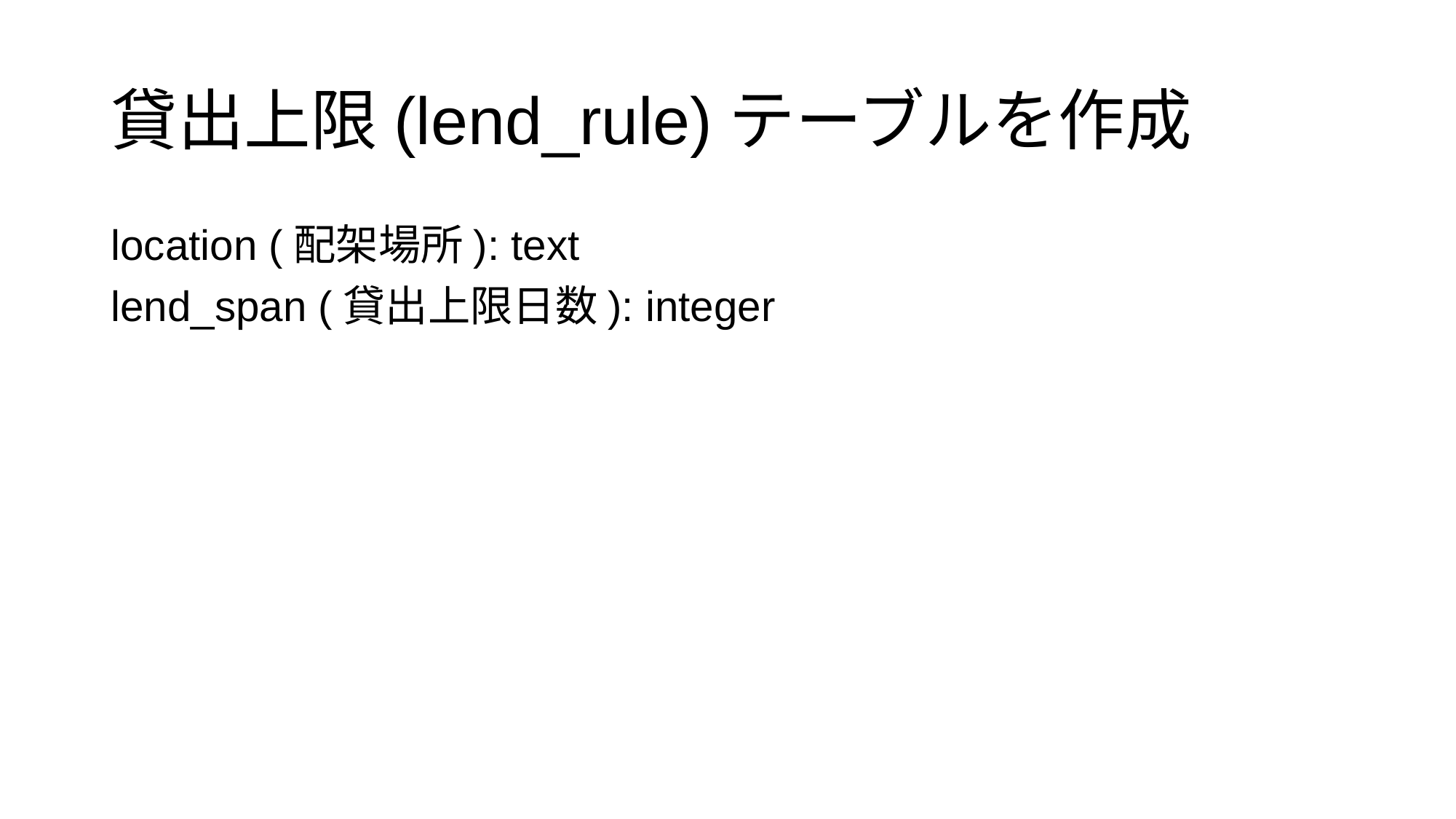

# 貸出上限(lend_rule)テーブルを作成
location (配架場所): text
lend_span (貸出上限日数): integer